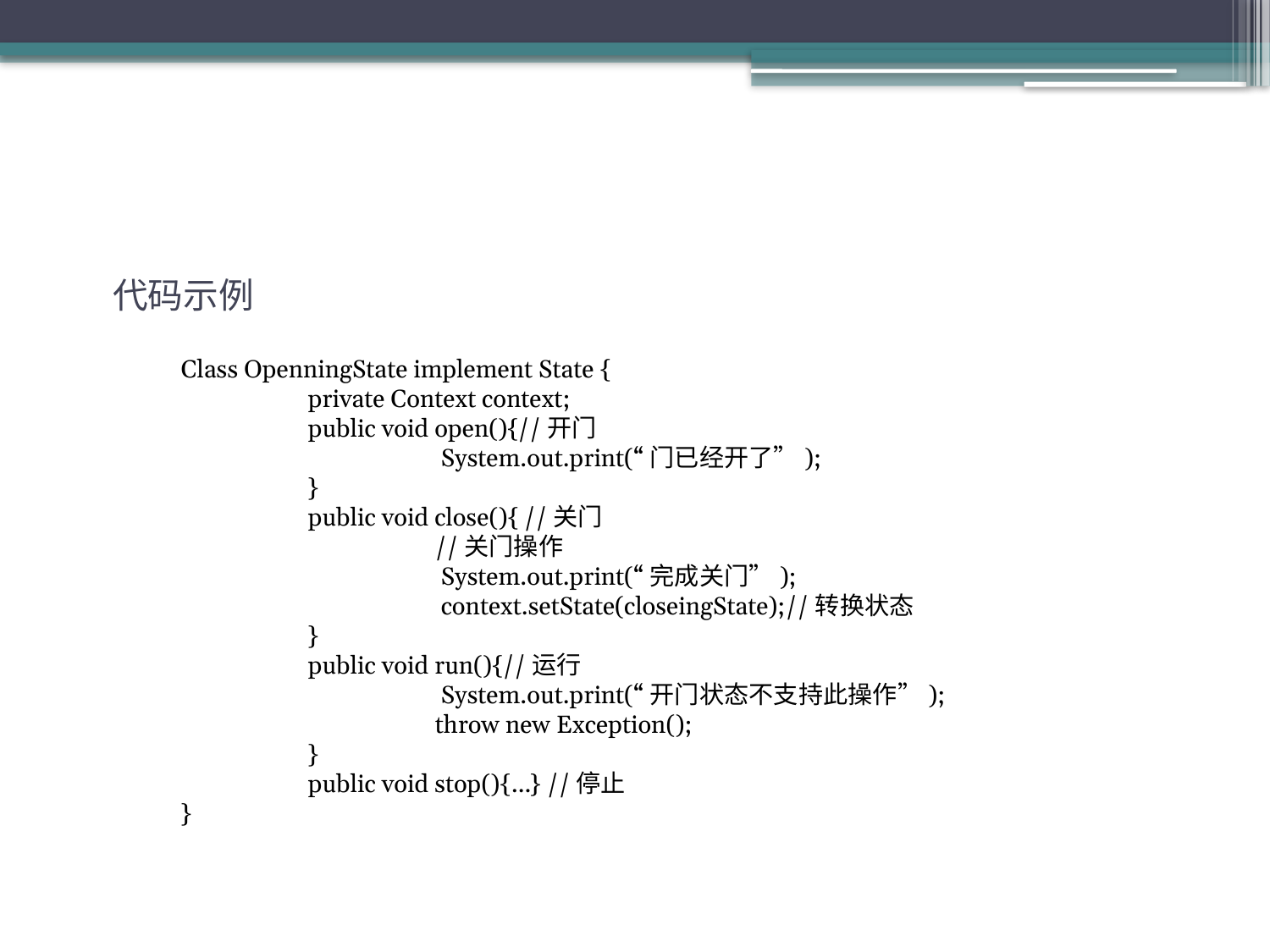

代码示例
Class OpenningState implement State {
	private Context context;
	public void open(){//开门
		 System.out.print(“门已经开了”);
 	}
	public void close(){ //关门
		//关门操作
		 System.out.print(“完成关门”);
		 context.setState(closeingState);//转换状态
	}
	public void run(){//运行
		 System.out.print(“开门状态不支持此操作”);
		throw new Exception();
	}
	public void stop(){…} //停止
}